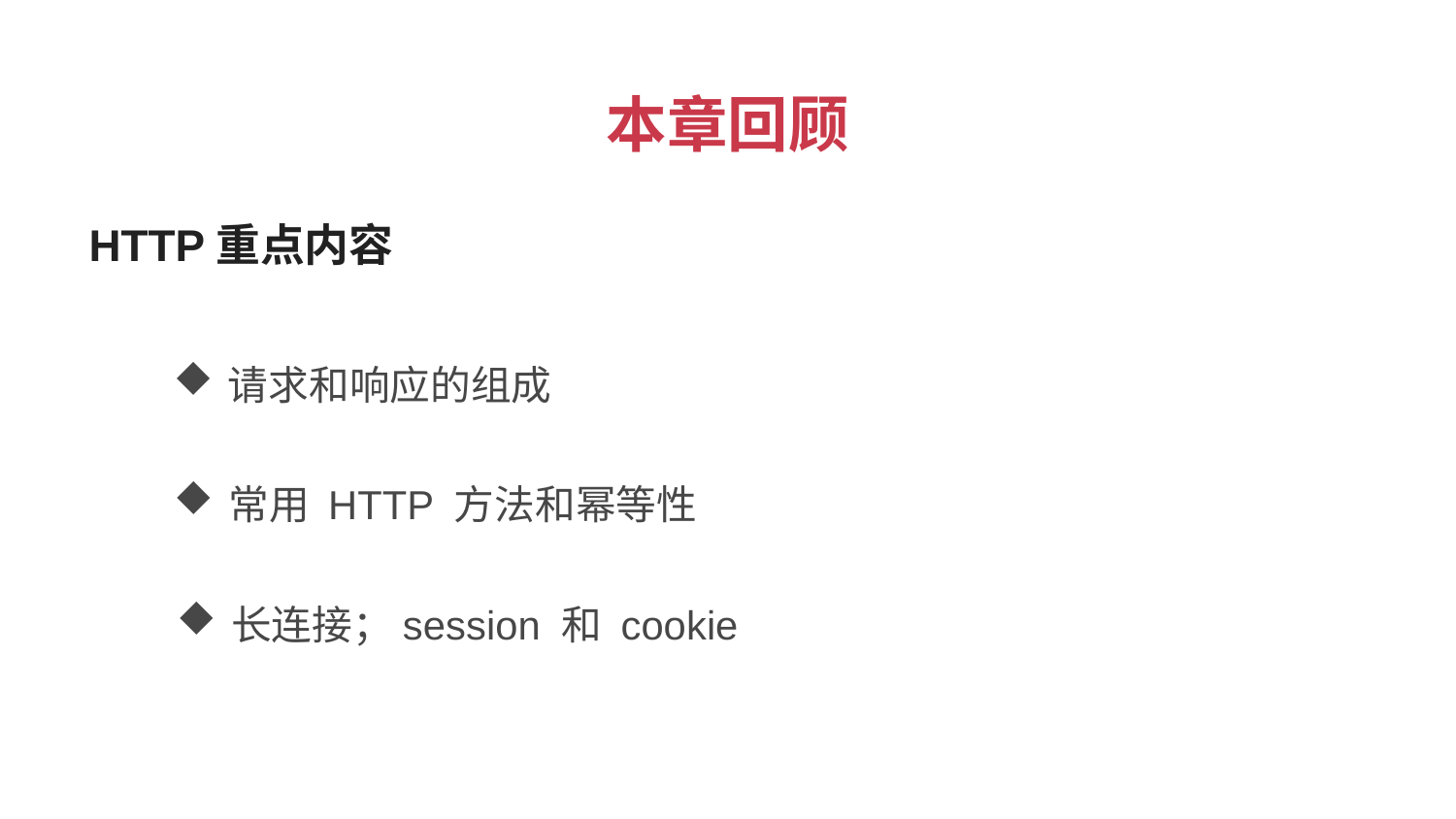

本章回顾
HTTP重点内容
请求和响应的组成
常用 HTTP 方法和幂等性
长连接；session 和 cookie